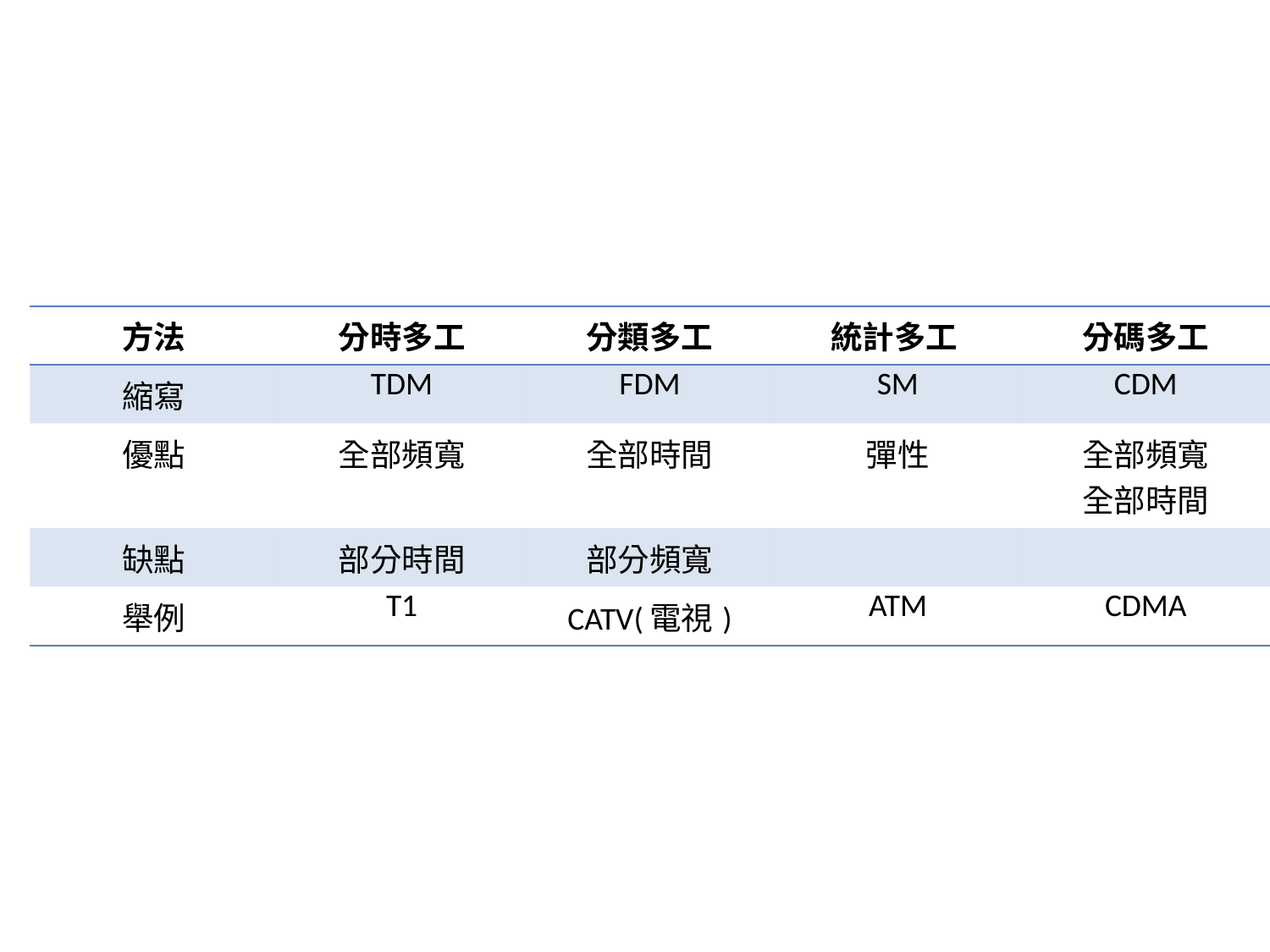

| 方法 | 分時多工 | 分類多工 | 統計多工 | 分碼多工 |
| --- | --- | --- | --- | --- |
| 縮寫 | TDM | FDM | SM | CDM |
| 優點 | 全部頻寬 | 全部時間 | 彈性 | 全部頻寬 全部時間 |
| 缺點 | 部分時間 | 部分頻寬 |  |  |
| 舉例 | T1 | CATV(電視) | ATM | CDMA |